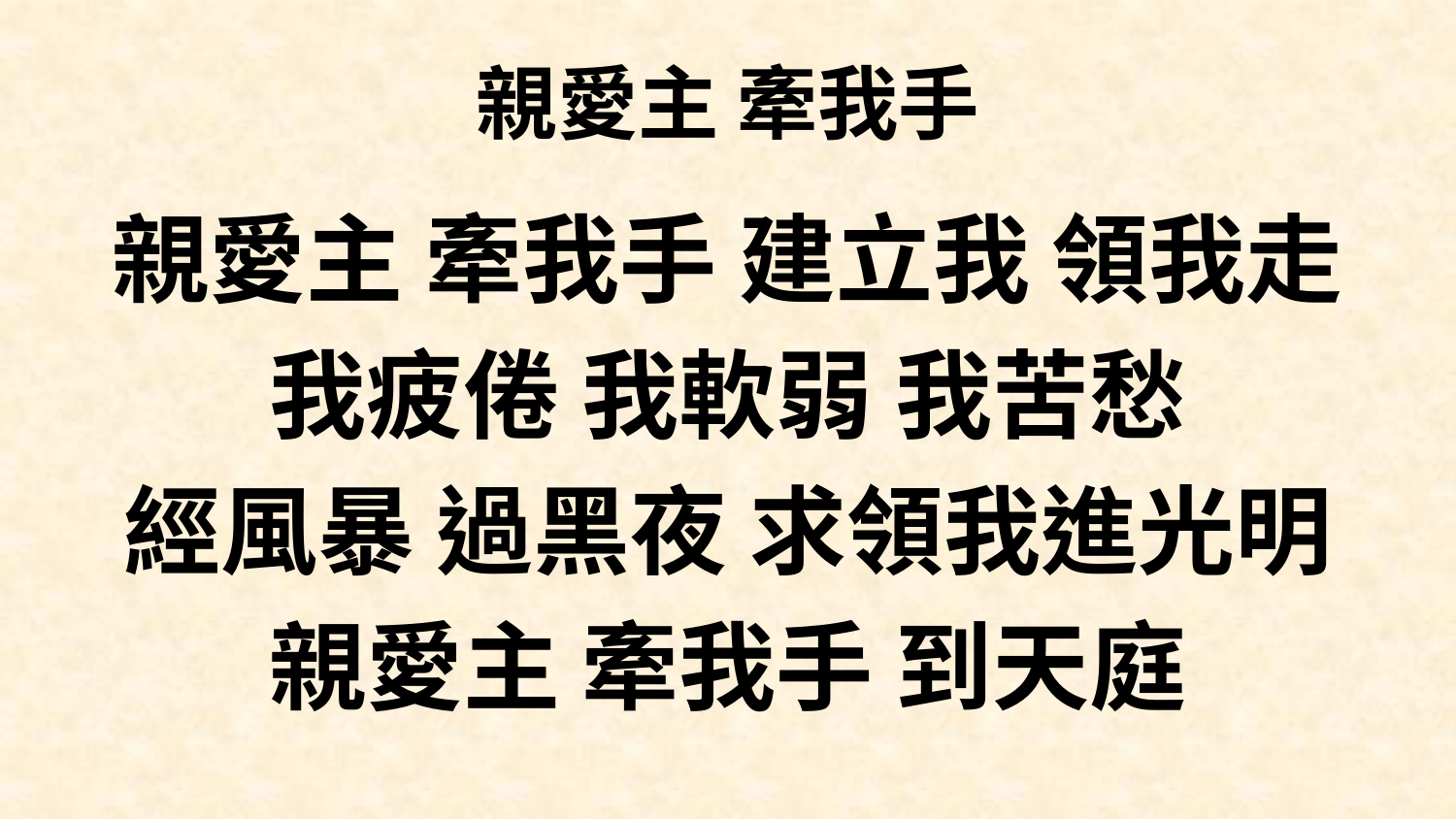

# 親愛主 牽我手
親愛主 牽我手 建立我 領我走
我疲倦 我軟弱 我苦愁
經風暴 過黑夜 求領我進光明
親愛主 牽我手 到天庭